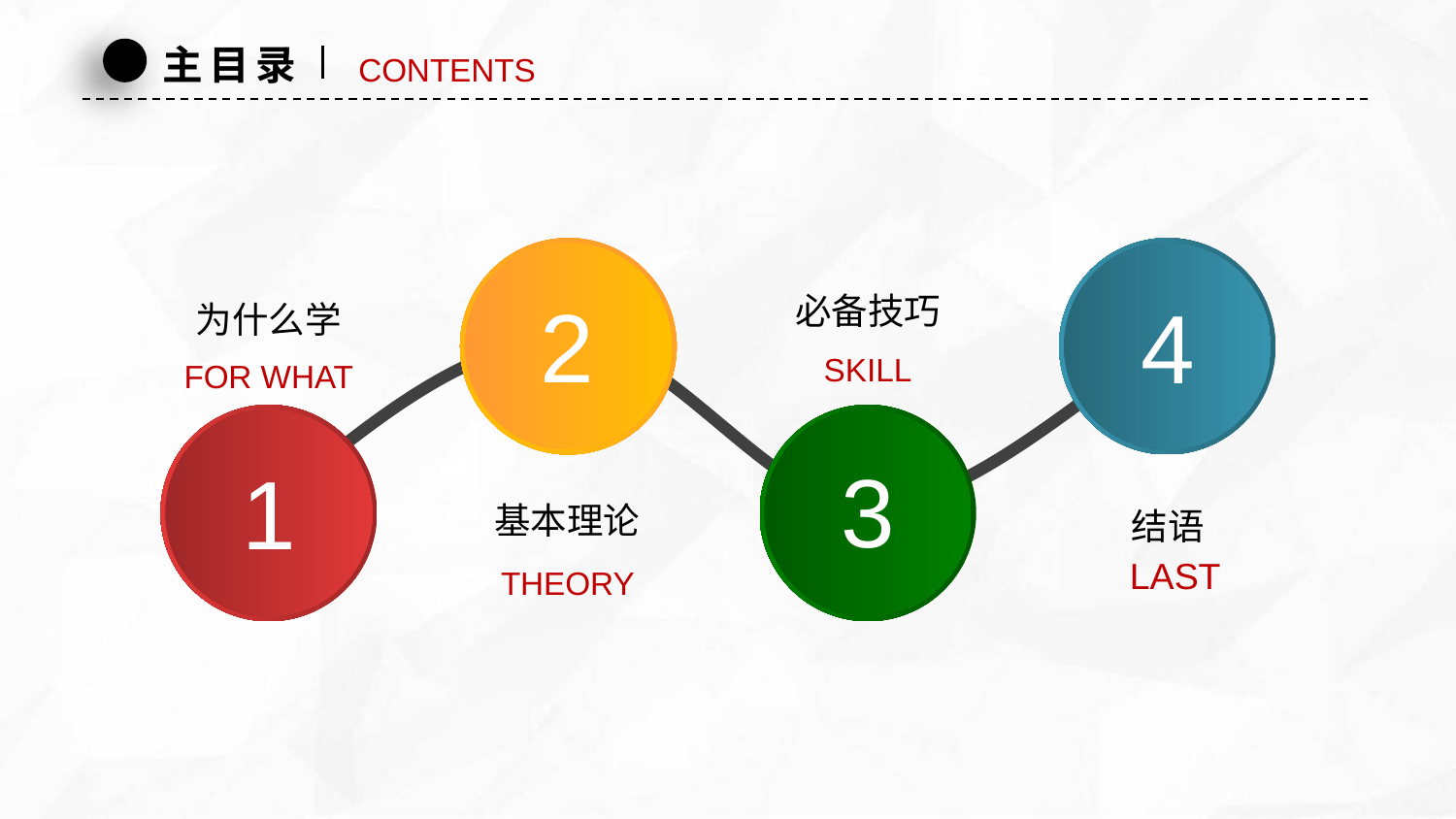

主目录

CONTENTS

2

4
必备技巧
为什么学

SKILL
FOR WHAT

1

3
基本理论
结语
LAST
THEORY
延时符